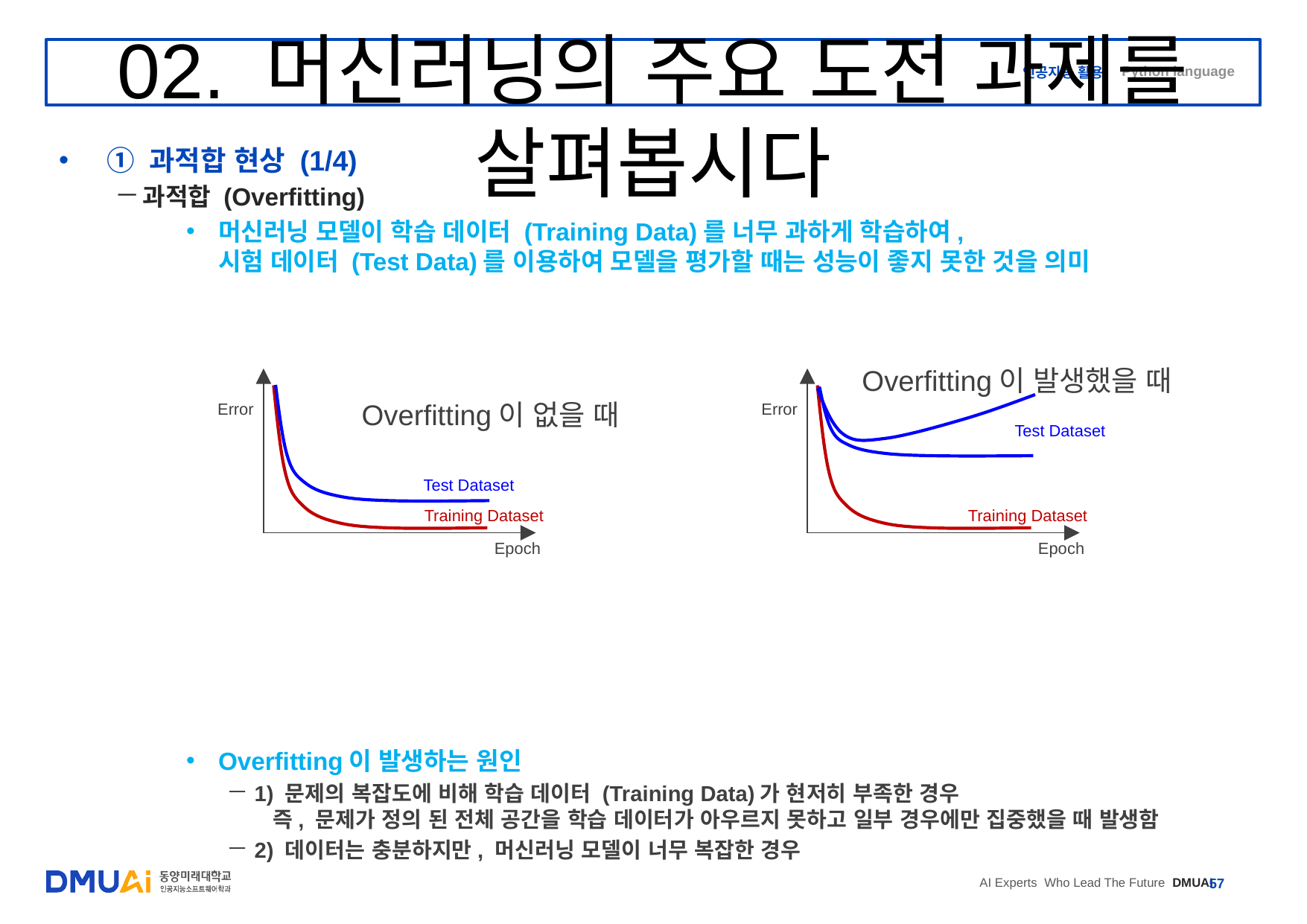

57
# 02. 머신러닝의 주요 도전 과제를 살펴봅시다
① 과적합 현상 (1/4)
과적합 (Overfitting)
머신러닝 모델이 학습 데이터 (Training Data)를 너무 과하게 학습하여,
시험 데이터 (Test Data)를 이용하여 모델을 평가할 때는 성능이 좋지 못한 것을 의미

Overfitting이 발생하는 원인
1) 문제의 복잡도에 비해 학습 데이터 (Training Data)가 현저히 부족한 경우
   즉, 문제가 정의 된 전체 공간을 학습 데이터가 아우르지 못하고 일부 경우에만 집중했을 때 발생함
2) 데이터는 충분하지만, 머신러닝 모델이 너무 복잡한 경우
Overfitting이 발생했을 때

Overfitting이 없을 때
Error
Error
Test Dataset
Test Dataset
Training Dataset
Training Dataset
Epoch
Epoch